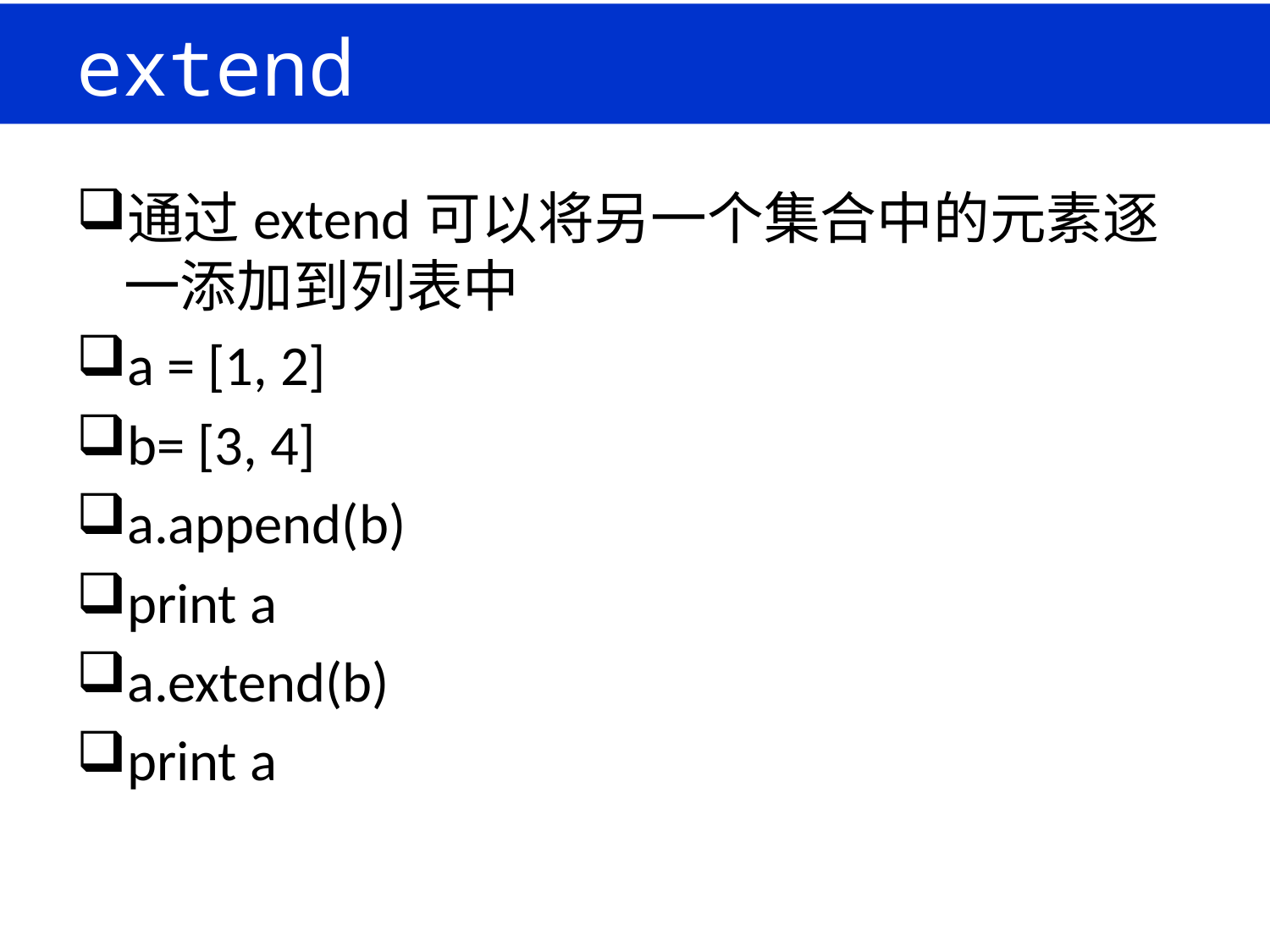

# extend
通过extend可以将另一个集合中的元素逐一添加到列表中
a = [1, 2]
b= [3, 4]
a.append(b)
print a
a.extend(b)
print a